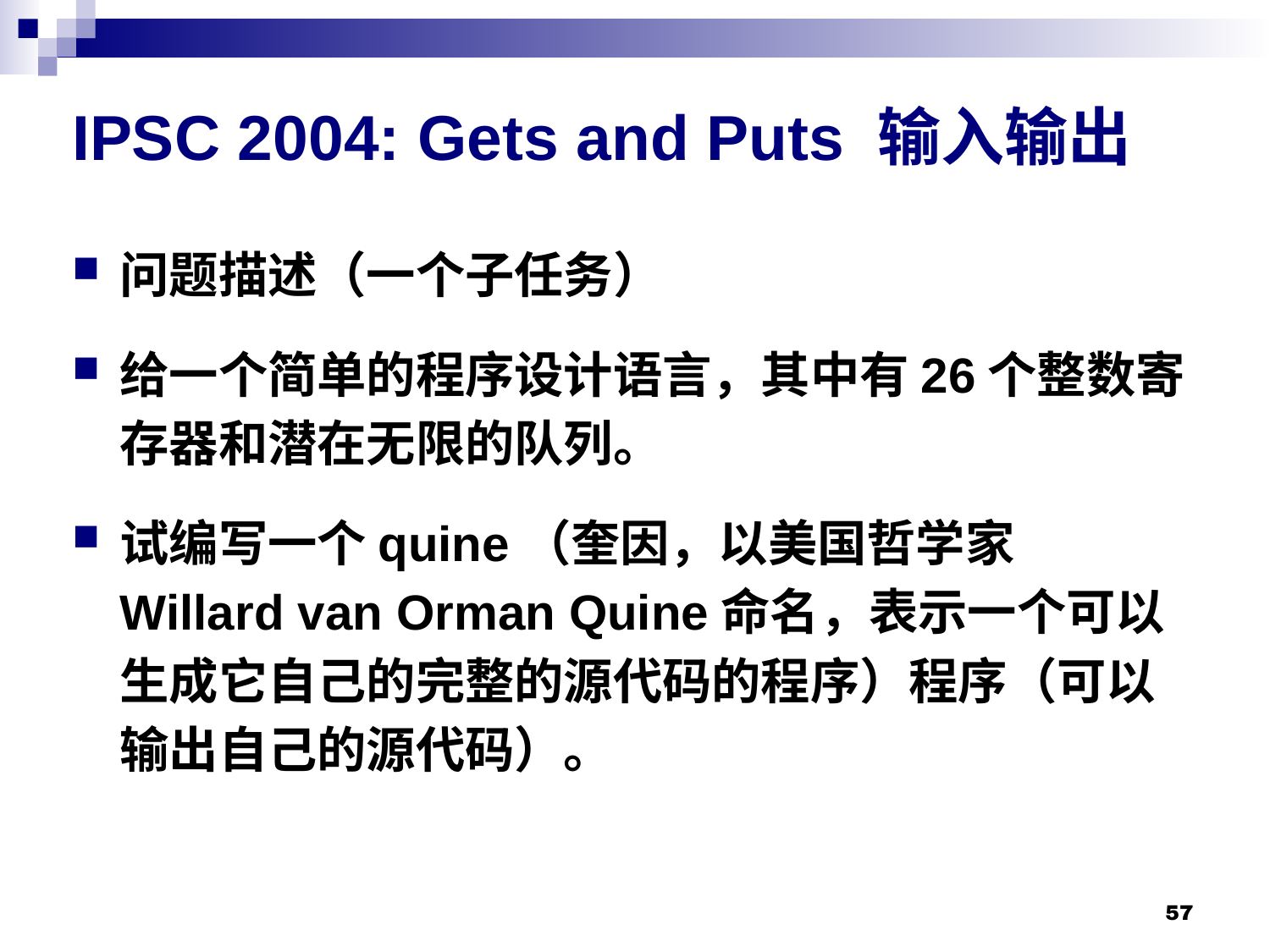

# IPSC 2004: Gets and Puts 输入输出
问题描述（一个子任务）
给一个简单的程序设计语言，其中有26个整数寄存器和潜在无限的队列。
试编写一个quine（奎因，以美国哲学家 Willard van Orman Quine命名，表示一个可以生成它自己的完整的源代码的程序）程序（可以输出自己的源代码）。
57